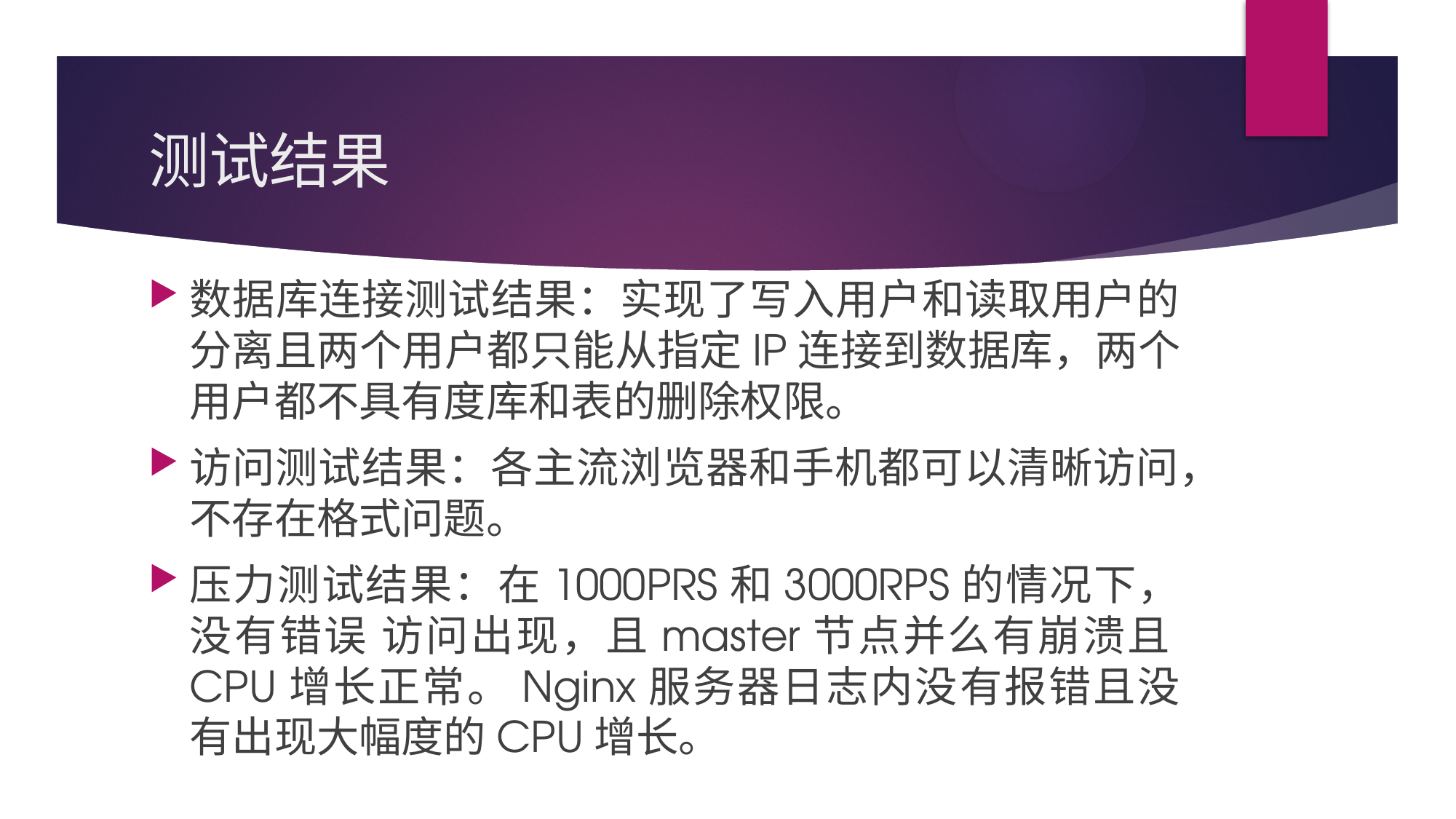

# 测试结果
数据库连接测试结果：实现了写入用户和读取用户的分离且两个用户都只能从指定IP连接到数据库，两个用户都不具有度库和表的删除权限。
访问测试结果：各主流浏览器和手机都可以清晰访问，不存在格式问题。
压力测试结果：在1000PRS和3000RPS的情况下，没有错误 访问出现，且master节点并么有崩溃且CPU增长正常。Nginx服务器日志内没有报错且没有出现大幅度的CPU增长。